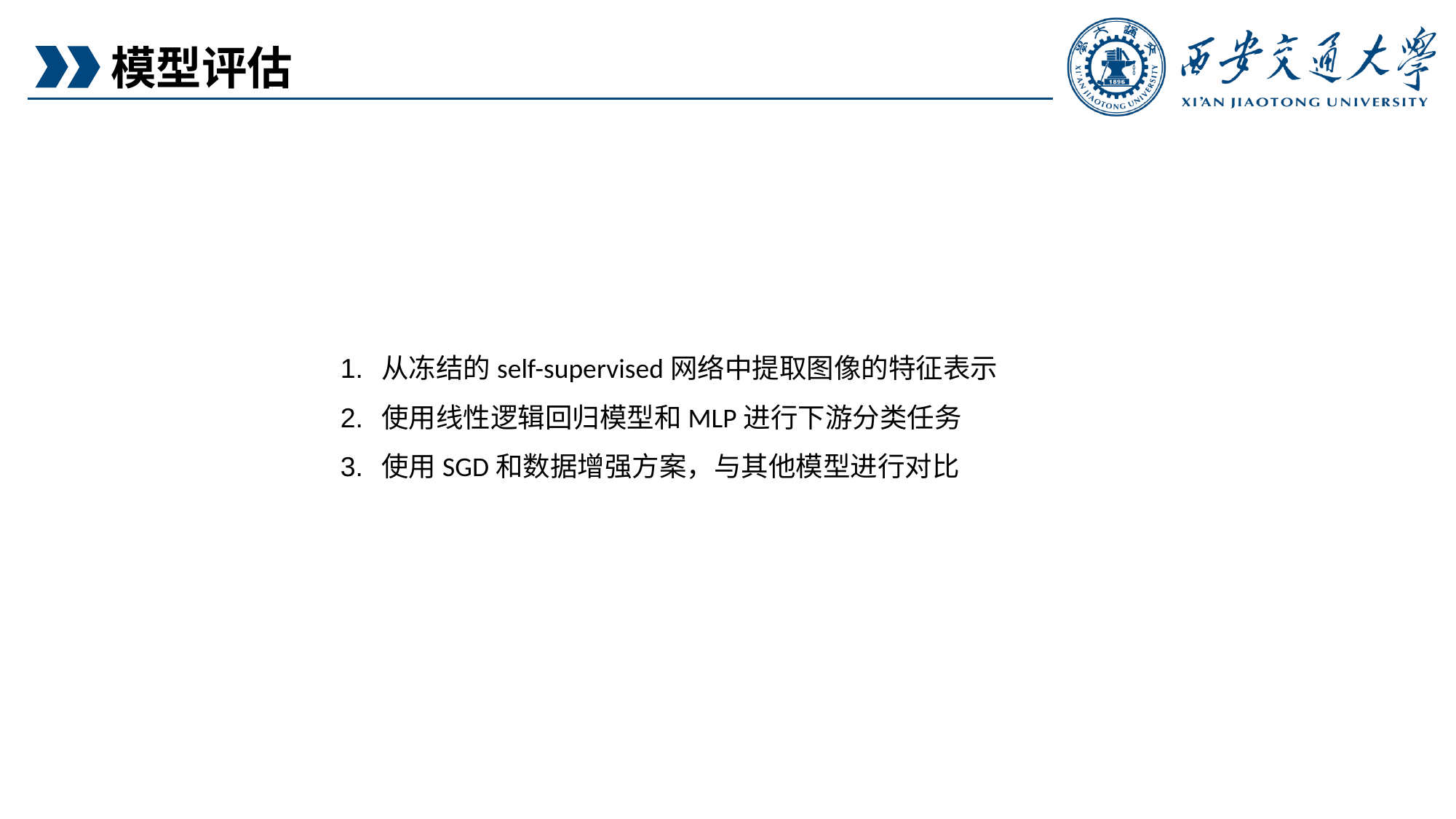

模型评估

从冻结的self-supervised网络中提取图像的特征表示
使用线性逻辑回归模型和MLP进行下游分类任务
使用SGD和数据增强方案，与其他模型进行对比